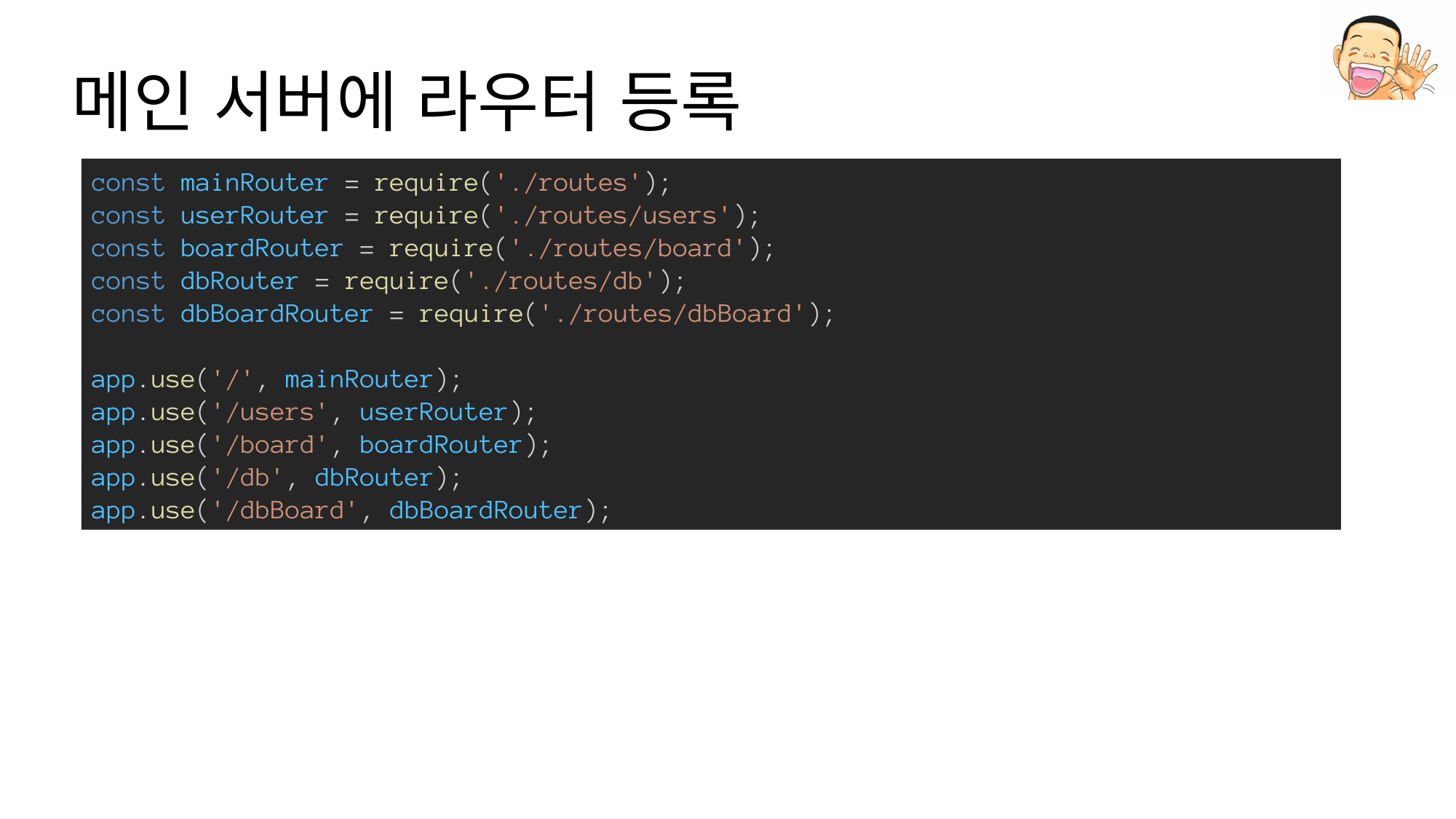

# 메인 서버에 라우터 등록
const mainRouter = require('./routes');
const userRouter = require('./routes/users');
const boardRouter = require('./routes/board');
const dbRouter = require('./routes/db');
const dbBoardRouter = require('./routes/dbBoard');
app.use('/', mainRouter);
app.use('/users', userRouter);
app.use('/board', boardRouter);
app.use('/db', dbRouter);
app.use('/dbBoard', dbBoardRouter);
App.js